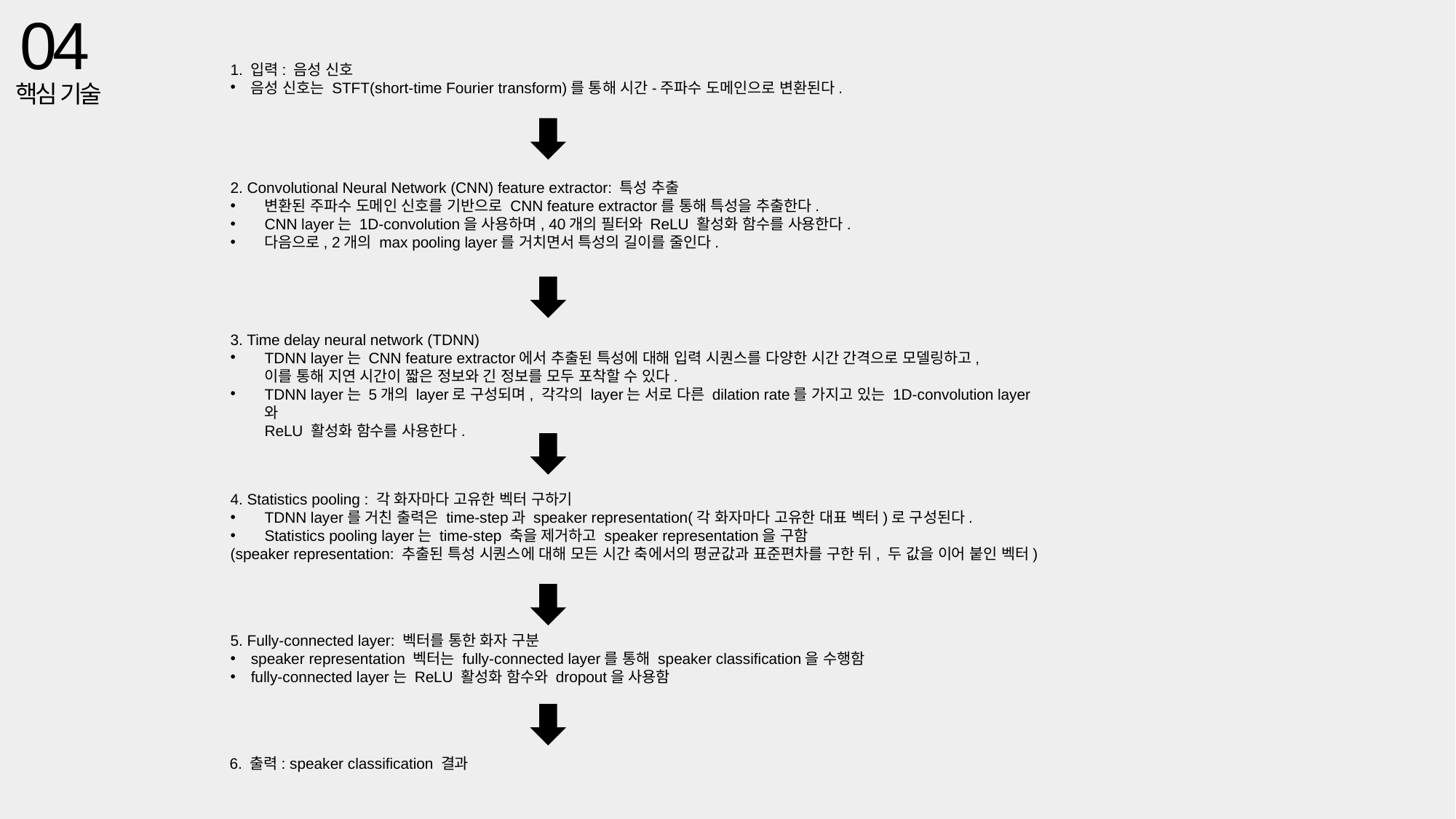

04
 핵심 기술

1. 입력: 음성 신호
음성 신호는 STFT(short-time Fourier transform)를 통해 시간-주파수 도메인으로 변환된다.

2. Convolutional Neural Network (CNN) feature extractor: 특성 추출
변환된 주파수 도메인 신호를 기반으로 CNN feature extractor를 통해 특성을 추출한다.
CNN layer는 1D-convolution을 사용하며, 40개의 필터와 ReLU 활성화 함수를 사용한다.
다음으로, 2개의 max pooling layer를 거치면서 특성의 길이를 줄인다.

3. Time delay neural network (TDNN)
TDNN layer는 CNN feature extractor에서 추출된 특성에 대해 입력 시퀀스를 다양한 시간 간격으로 모델링하고,
이를 통해 지연 시간이 짧은 정보와 긴 정보를 모두 포착할 수 있다.
TDNN layer는 5개의 layer로 구성되며, 각각의 layer는 서로 다른 dilation rate를 가지고 있는 1D-convolution layer와
ReLU 활성화 함수를 사용한다.

4. Statistics pooling : 각 화자마다 고유한 벡터 구하기
TDNN layer를 거친 출력은 time-step과 speaker representation(각 화자마다 고유한 대표 벡터)로 구성된다.
Statistics pooling layer는 time-step 축을 제거하고 speaker representation을 구함
(speaker representation: 추출된 특성 시퀀스에 대해 모든 시간 축에서의 평균값과 표준편차를 구한 뒤, 두 값을 이어 붙인 벡터)

5. Fully-connected layer: 벡터를 통한 화자 구분
speaker representation 벡터는 fully-connected layer를 통해 speaker classification을 수행함
fully-connected layer는 ReLU 활성화 함수와 dropout을 사용함

6. 출력: speaker classification 결과